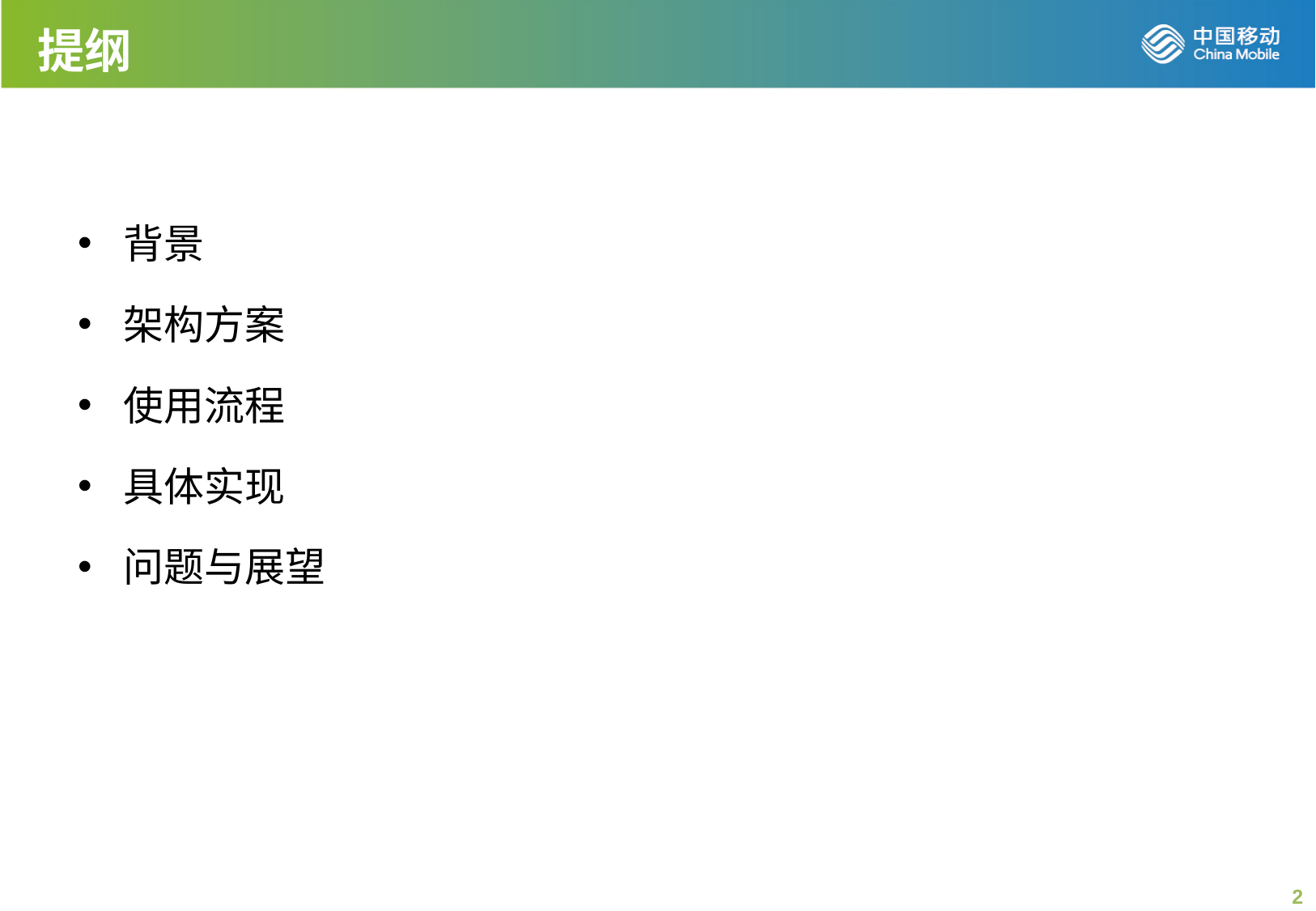

# 提纲
背景
架构方案
使用流程
具体实现
问题与展望